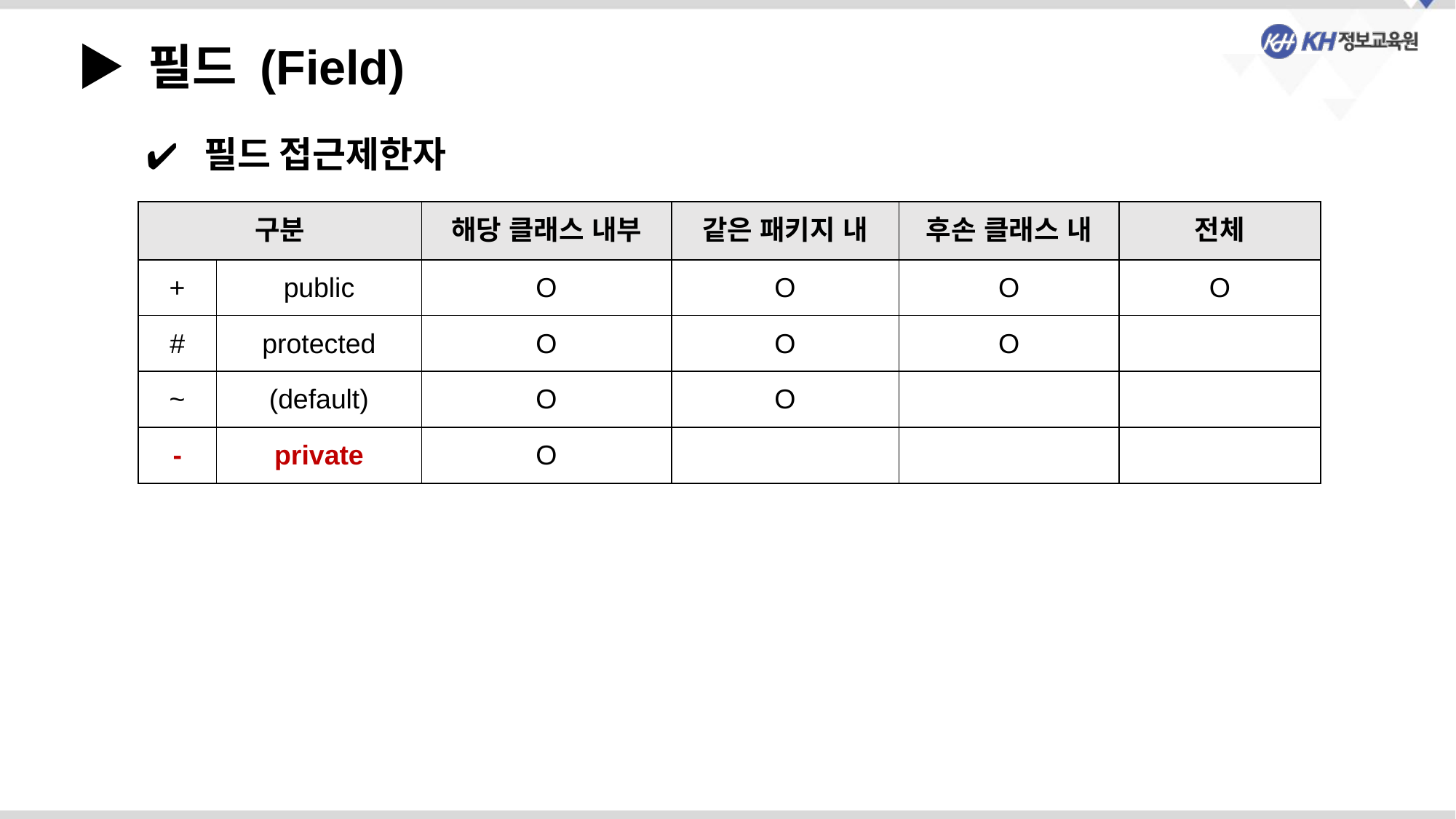

▶ 필드 (Field)
 필드 접근제한자
| 구분 |  | 해당 클래스 내부 | 같은 패키지 내 | 후손 클래스 내 | 전체 |
| --- | --- | --- | --- | --- | --- |
| + | public | O | O | O | O |
| # | protected | O | O | O |  |
| ~ | (default) | O | O |  |  |
| - | private | O |  |  |  |